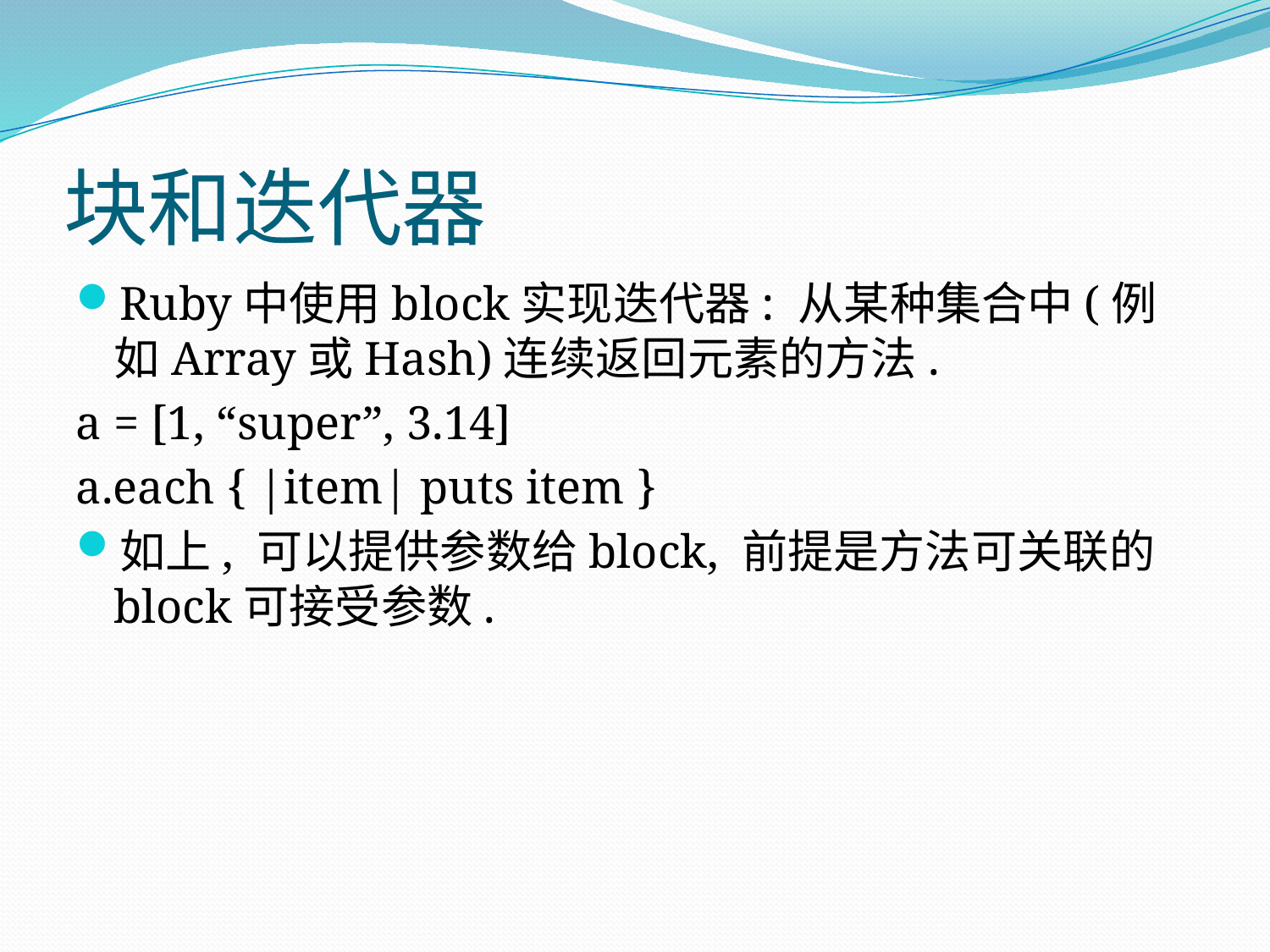

# 块和迭代器
Ruby中使用block实现迭代器: 从某种集合中(例如Array或Hash)连续返回元素的方法.
a = [1, “super”, 3.14]
a.each { |item| puts item }
如上, 可以提供参数给block, 前提是方法可关联的block可接受参数.